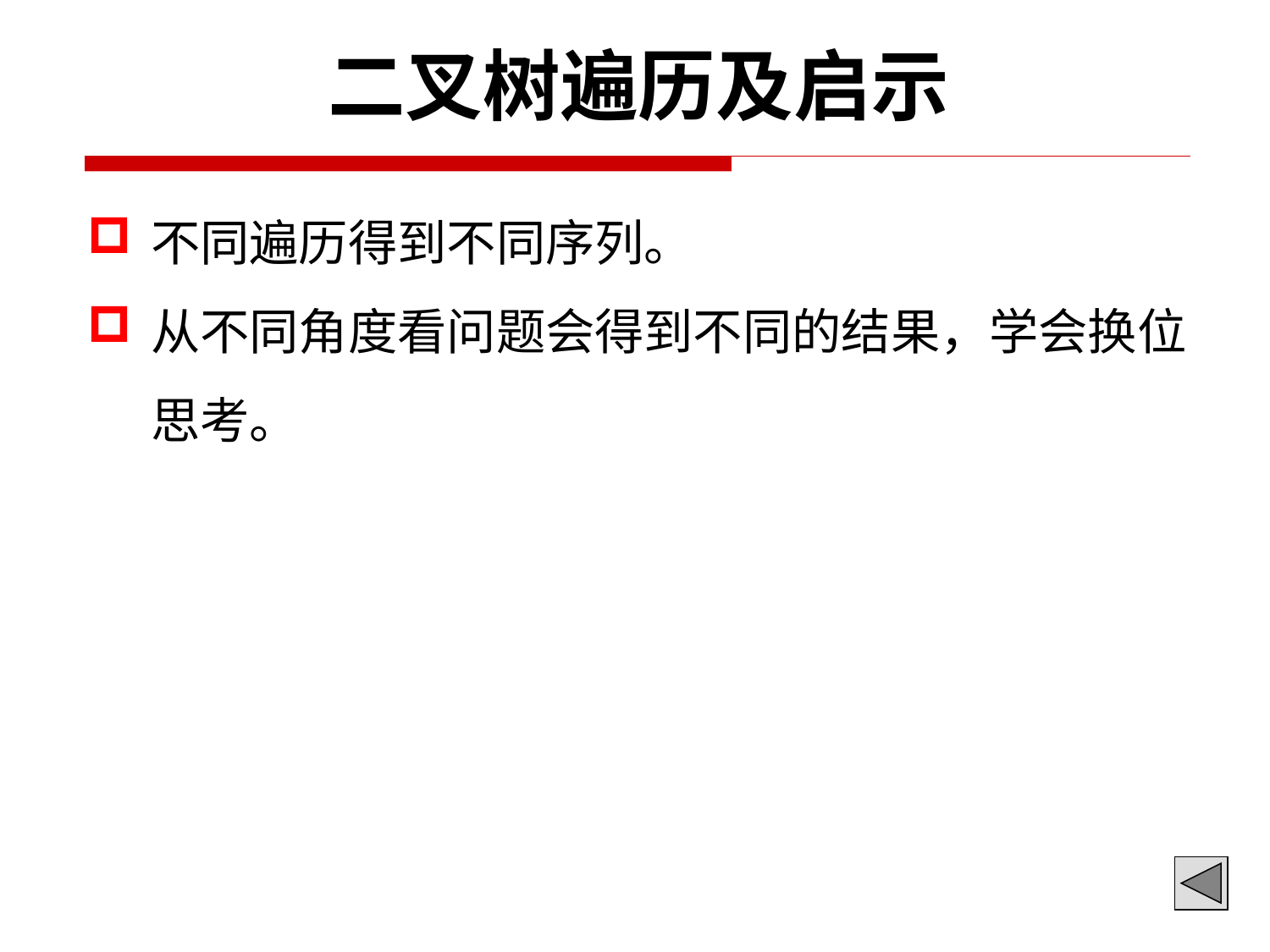

二叉树遍历及启示
不同遍历得到不同序列。
从不同角度看问题会得到不同的结果，学会换位思考。